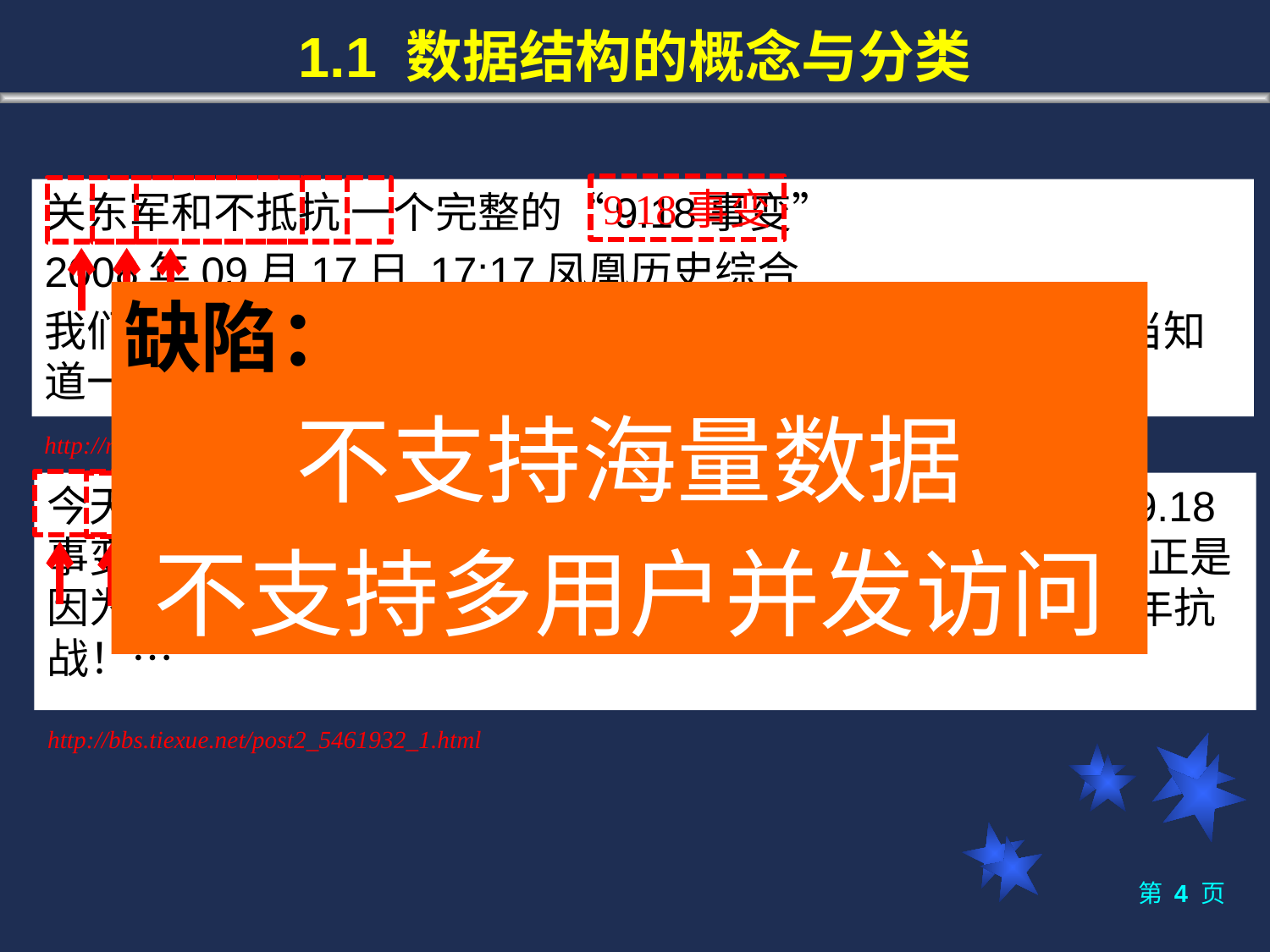

# 1.1 数据结构的概念与分类
9.18事变

关东军和不抵抗 一个完整的“9.18事变”
2008年09月17日 17:17凤凰历史综合
我们必须全面地了解一下“9.18事变”的全过程。我们应当知道一个完整的”9.18事变”。…
缺陷：
不支持海量数据
不支持多用户并发访问
http://news.xinhuanet.com/ziliao/2003-09/09/content_1071557.htm

9.18事变
今天是9.18事变纪念日，无意中看到几篇文章发现，原来9.18事变的罪魁祸首居然是被周恩来称之为民族英雄的张学良！正是因为他我国东北才被日寇占领14年之久，才有了后来的8年抗战！…

http://bbs.tiexue.net/post2_5461932_1.html
第 4 页